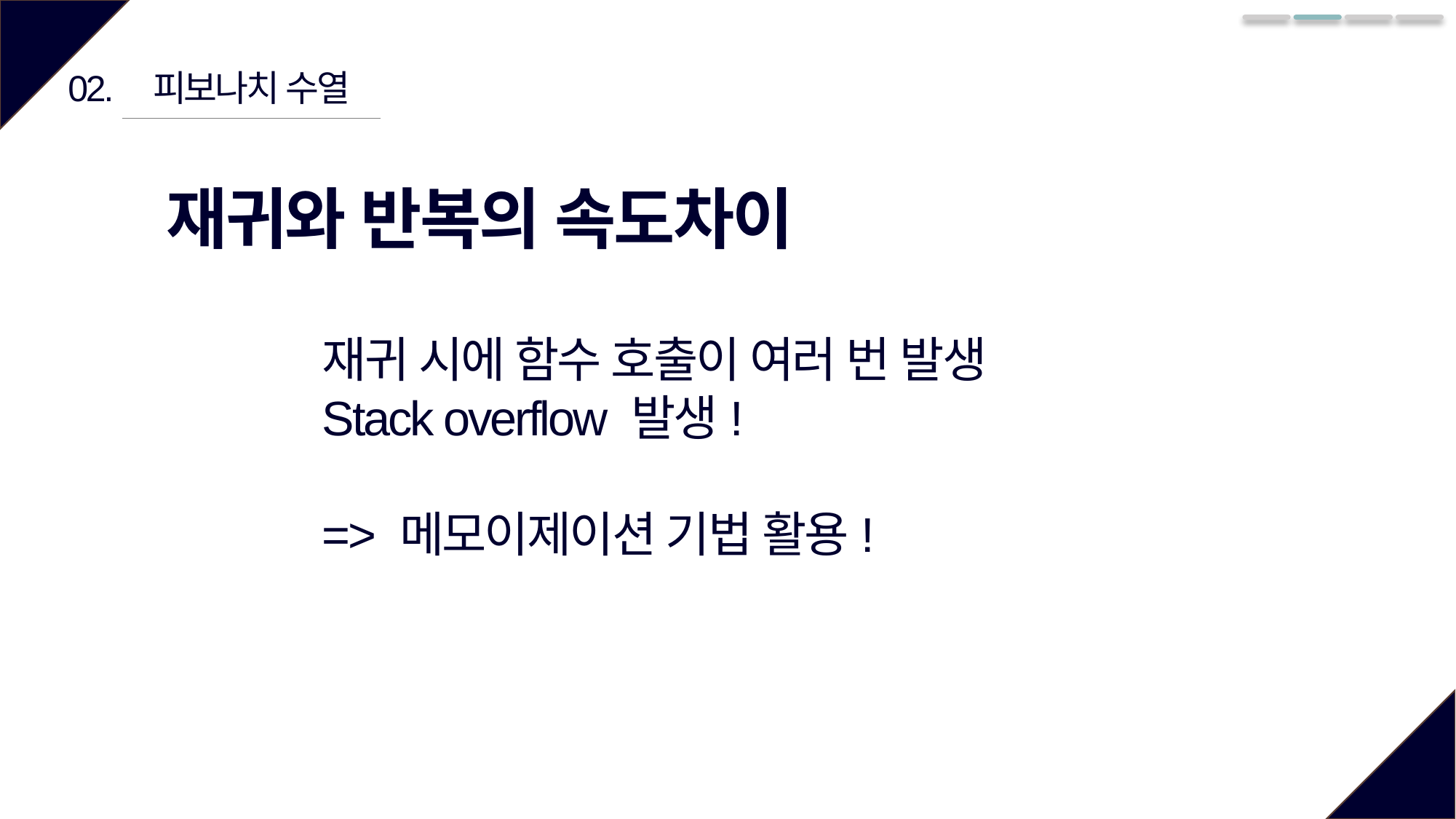

02.
피보나치 수열
재귀와 반복의 속도차이
재귀 시에 함수 호출이 여러 번 발생
Stack overflow 발생!

=> 메모이제이션 기법 활용!